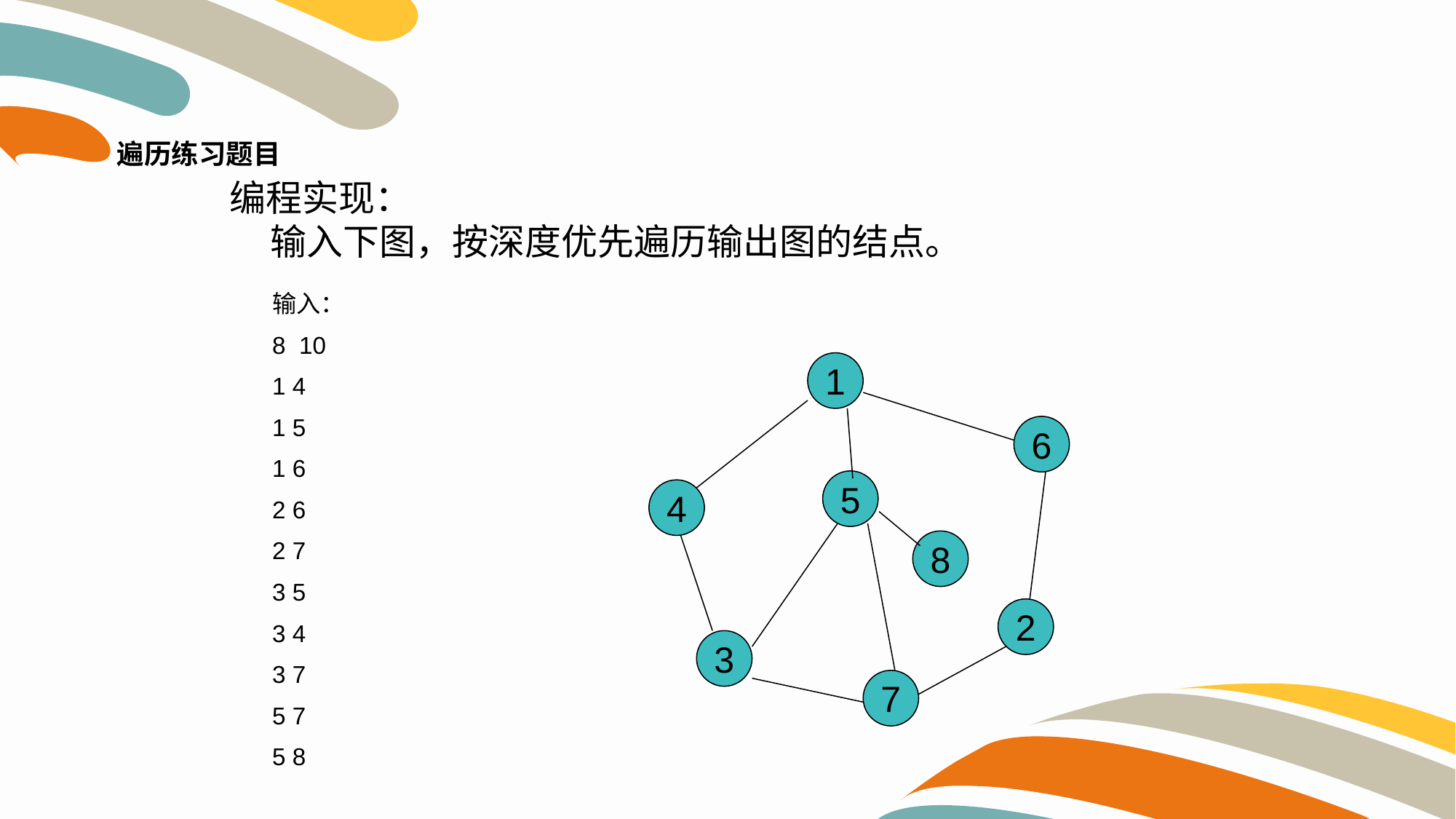

遍历练习题目
编程实现：
输入下图，按深度优先遍历输出图的结点。
输入：
8  10
1 4
1 5
1 6
2 6
2 7
3 5
3 4
3 7
5 7
5 8
1

6
5

4

8

2
3

7